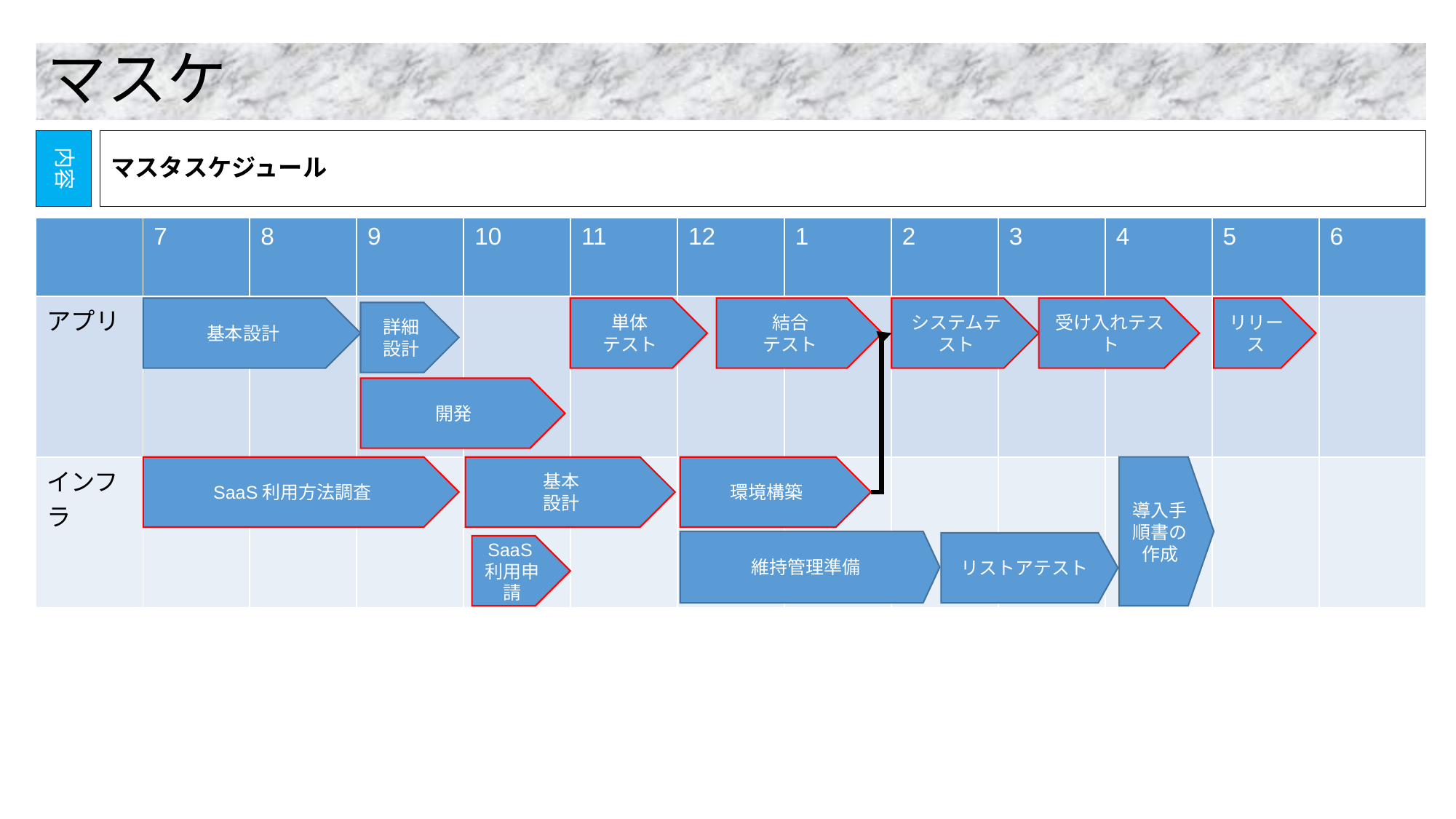

# マスケ
内容
マスタスケジュール
|  | 7 | 8 | 9 | 10 | 11 | 12 | 1 | 2 | 3 | 4 | 5 | 6 |
| --- | --- | --- | --- | --- | --- | --- | --- | --- | --- | --- | --- | --- |
| アプリ |  |  |  |  |  |  |  |  |  |  |  |  |
| インフラ |  |  |  |  |  |  |  |  |  |  |  |  |
単体
テスト
結合
テスト
システムテスト
受け入れテスト
リリース
基本設計
詳細
設計
開発
SaaS利用方法調査
基本
設計
環境構築
導入手順書の作成
維持管理準備
リストアテスト
SaaS利用申請